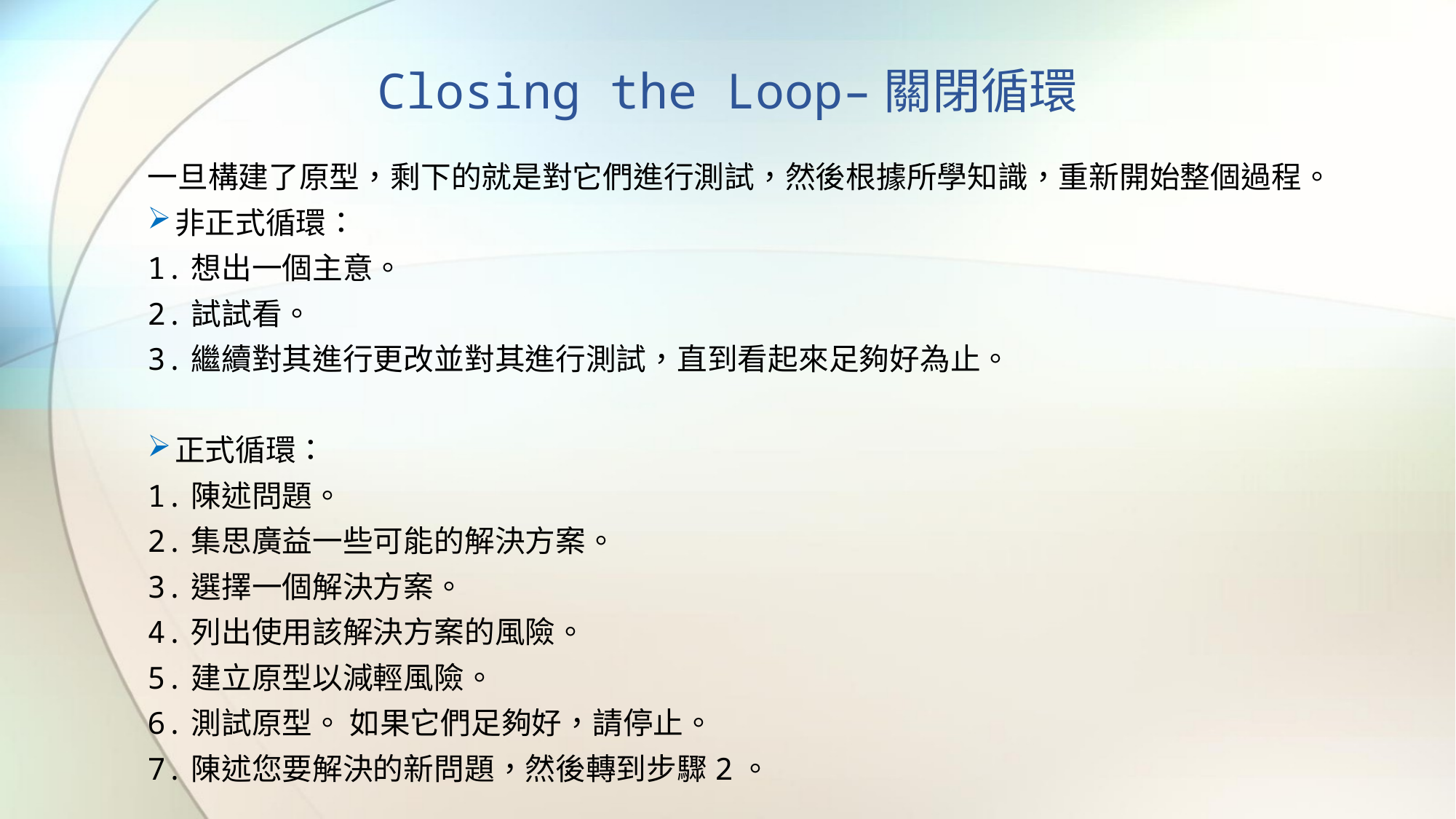

# Closing the Loop–關閉循環
一旦構建了原型，剩下的就是對它們進行測試，然後根據所學知識，重新開始整個過程。
非正式循環：
1.想出一個主意。
2.試試看。
3.繼續對其進行更改並對其進行測試，直到看起來足夠好為止。

正式循環：
1.陳述問題。
2.集思廣益一些可能的解決方案。
3.選擇一個解決方案。
4.列出使用該解決方案的風險。
5.建立原型以減輕風險。
6.測試原型。 如果它們足夠好，請停止。
7.陳述您要解決的新問題，然後轉到步驟2。